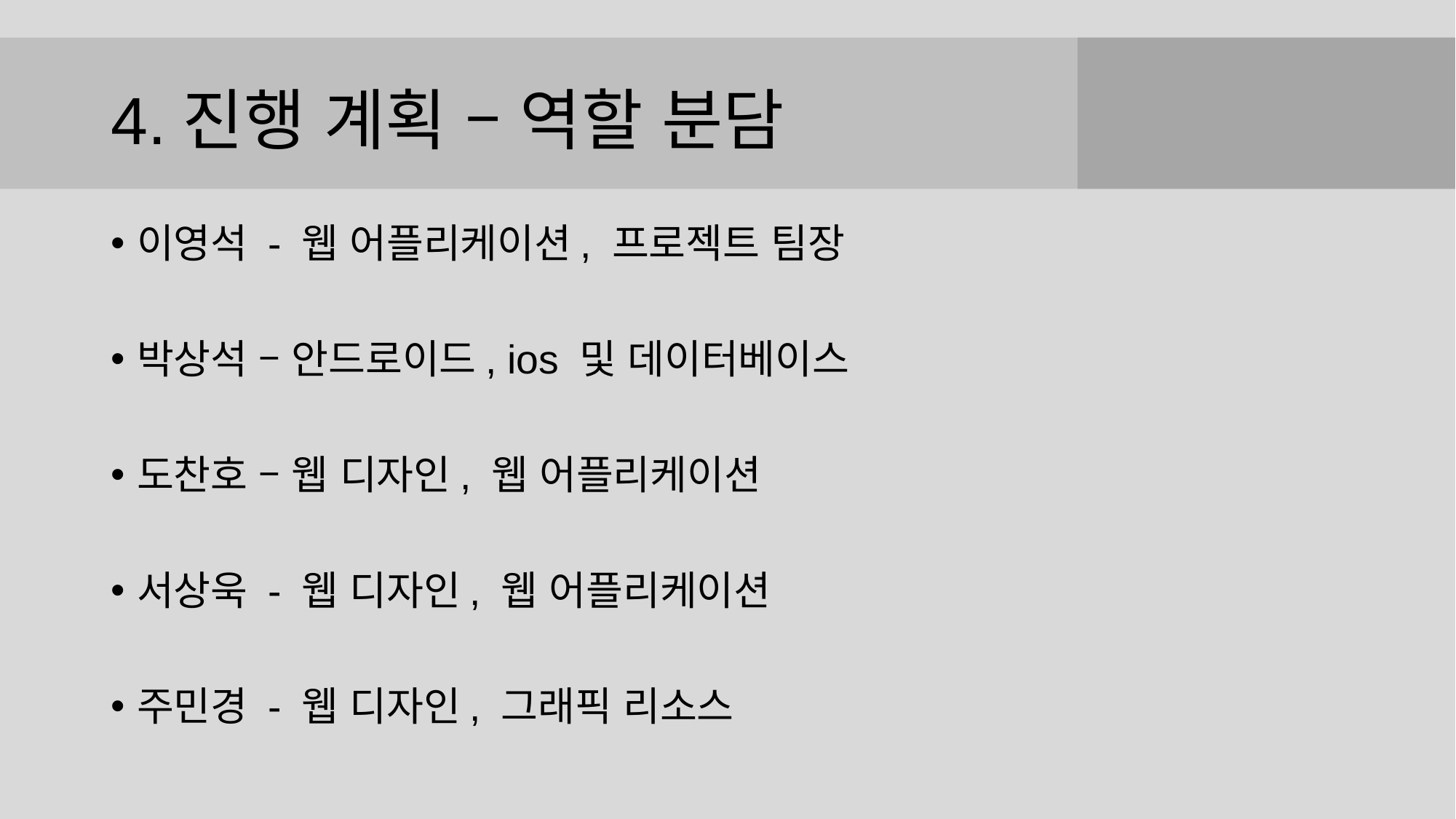

# 4.진행 계획 – 역할 분담
이영석 - 웹 어플리케이션, 프로젝트 팀장

박상석 – 안드로이드, ios 및 데이터베이스

도찬호 – 웹 디자인, 웹 어플리케이션

서상욱 - 웹 디자인, 웹 어플리케이션

주민경 - 웹 디자인, 그래픽 리소스